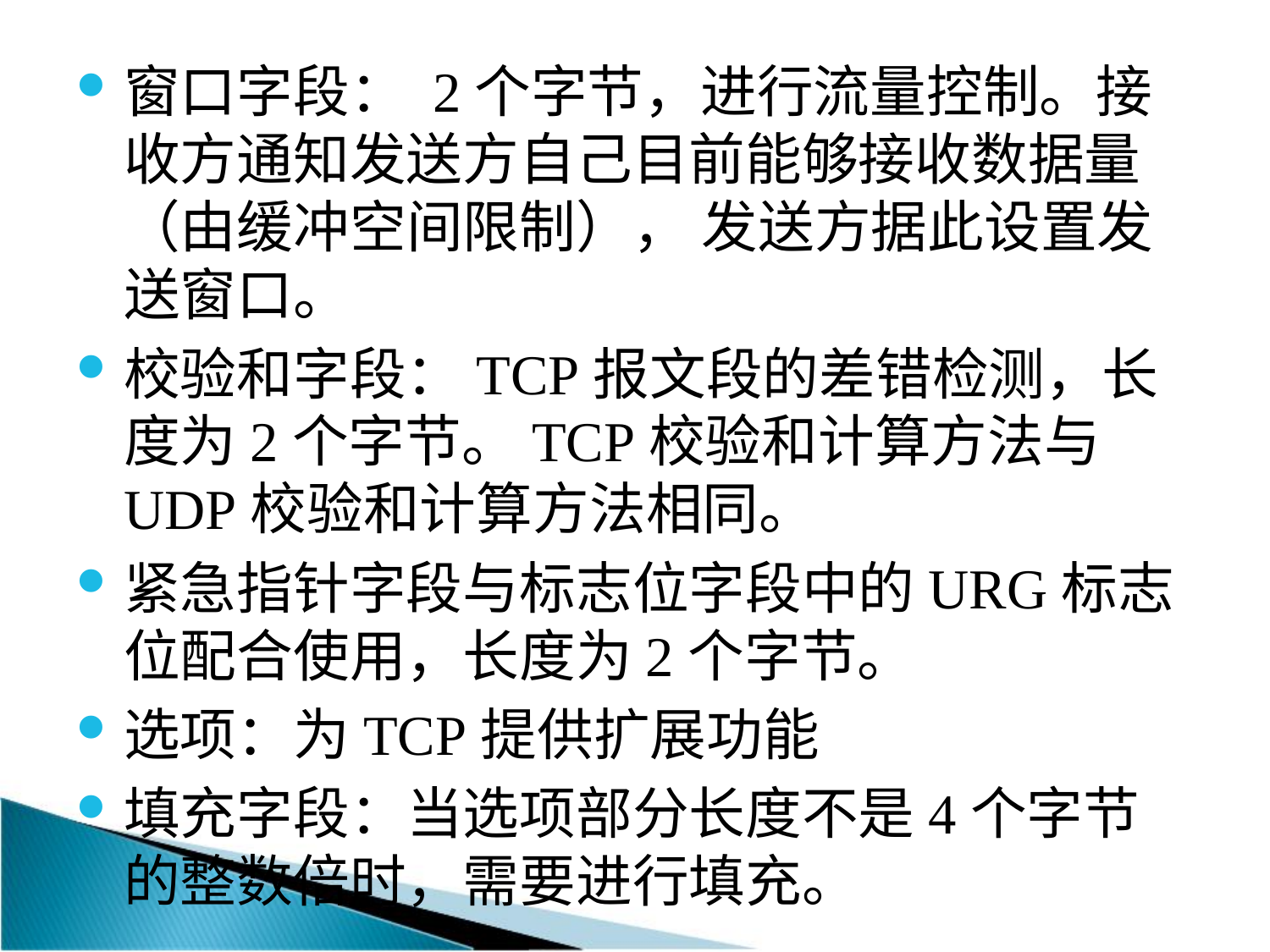

窗口字段： 2个字节，进行流量控制。接收方通知发送方自己目前能够接收数据量（由缓冲空间限制）， 发送方据此设置发送窗口。
校验和字段：TCP报文段的差错检测，长度为2个字节。TCP校验和计算方法与UDP校验和计算方法相同。
紧急指针字段与标志位字段中的URG标志位配合使用，长度为2个字节。
选项：为TCP提供扩展功能
填充字段：当选项部分长度不是4个字节的整数倍时，需要进行填充。